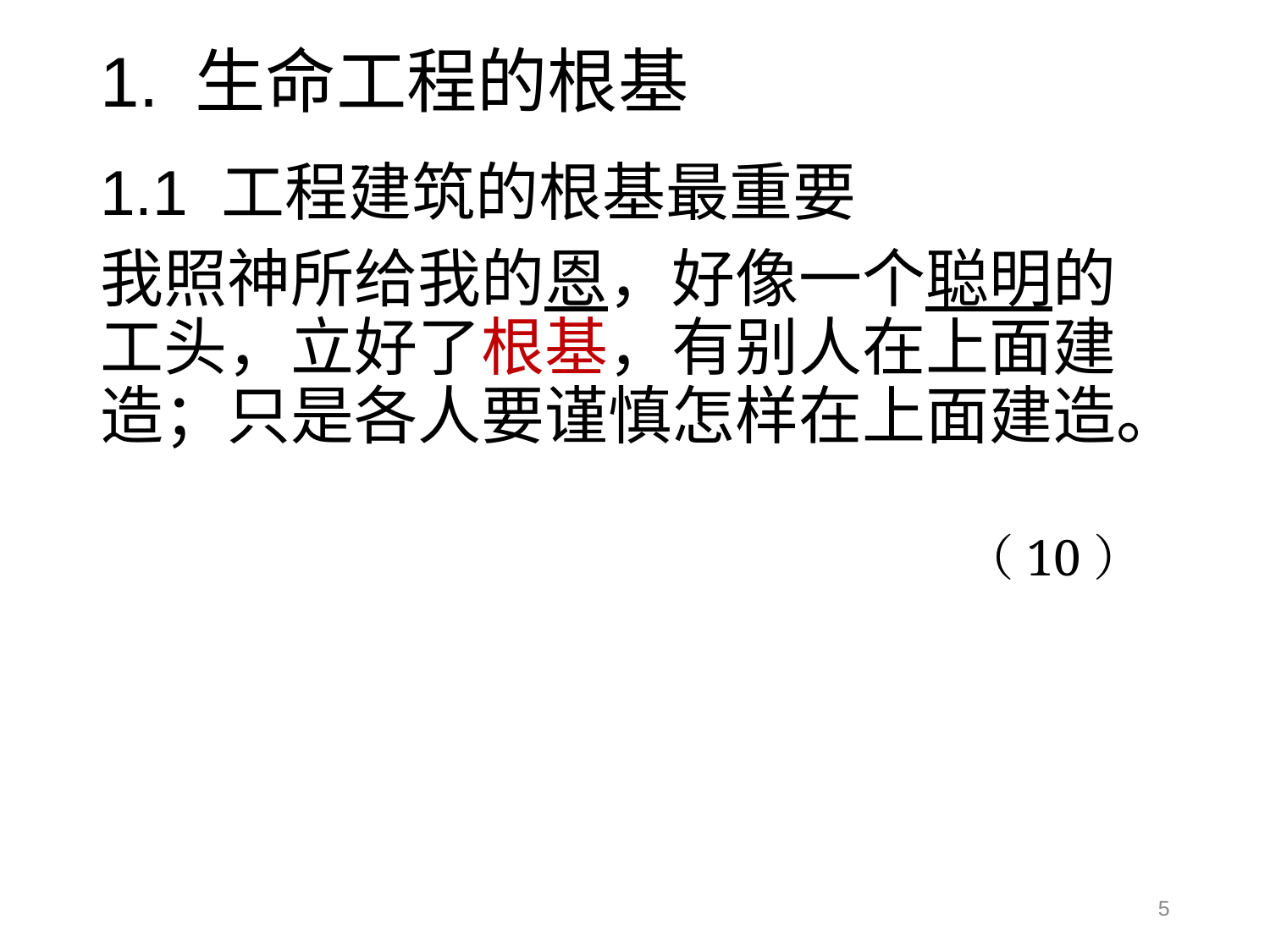

# 1. 生命工程的根基
1.1 工程建筑的根基最重要
我照神所给我的恩，好像一个聪明的工头，立好了根基，有别人在上面建造；只是各人要谨慎怎样在上面建造。
                                                             （10）

5